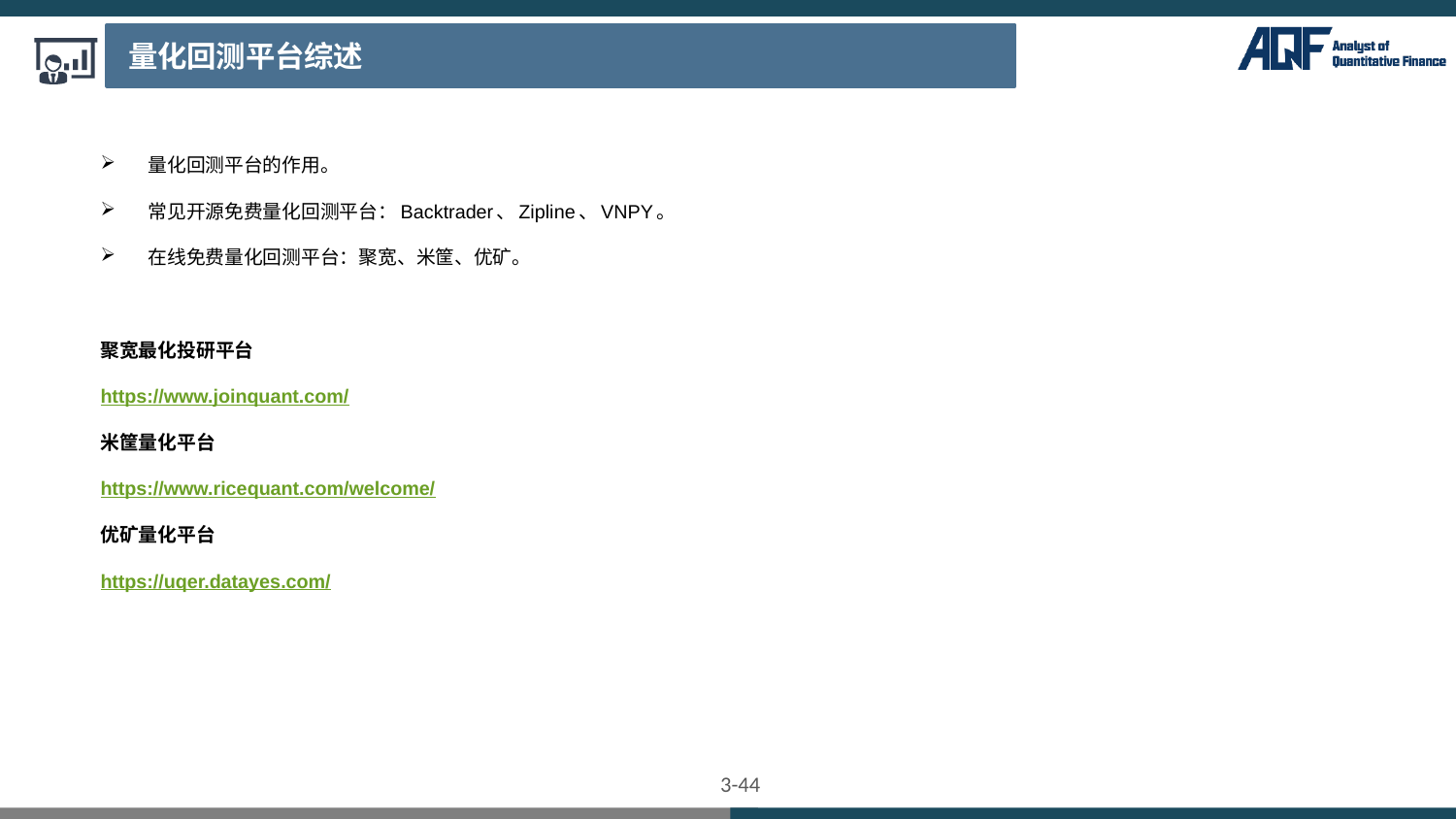

量化回测平台综述
量化回测平台的作用。
常见开源免费量化回测平台：Backtrader、Zipline、VNPY。
在线免费量化回测平台：聚宽、米筐、优矿。

聚宽最化投研平台
https://www.joinquant.com/
米筐量化平台
https://www.ricequant.com/welcome/
优矿量化平台
https://uqer.datayes.com/